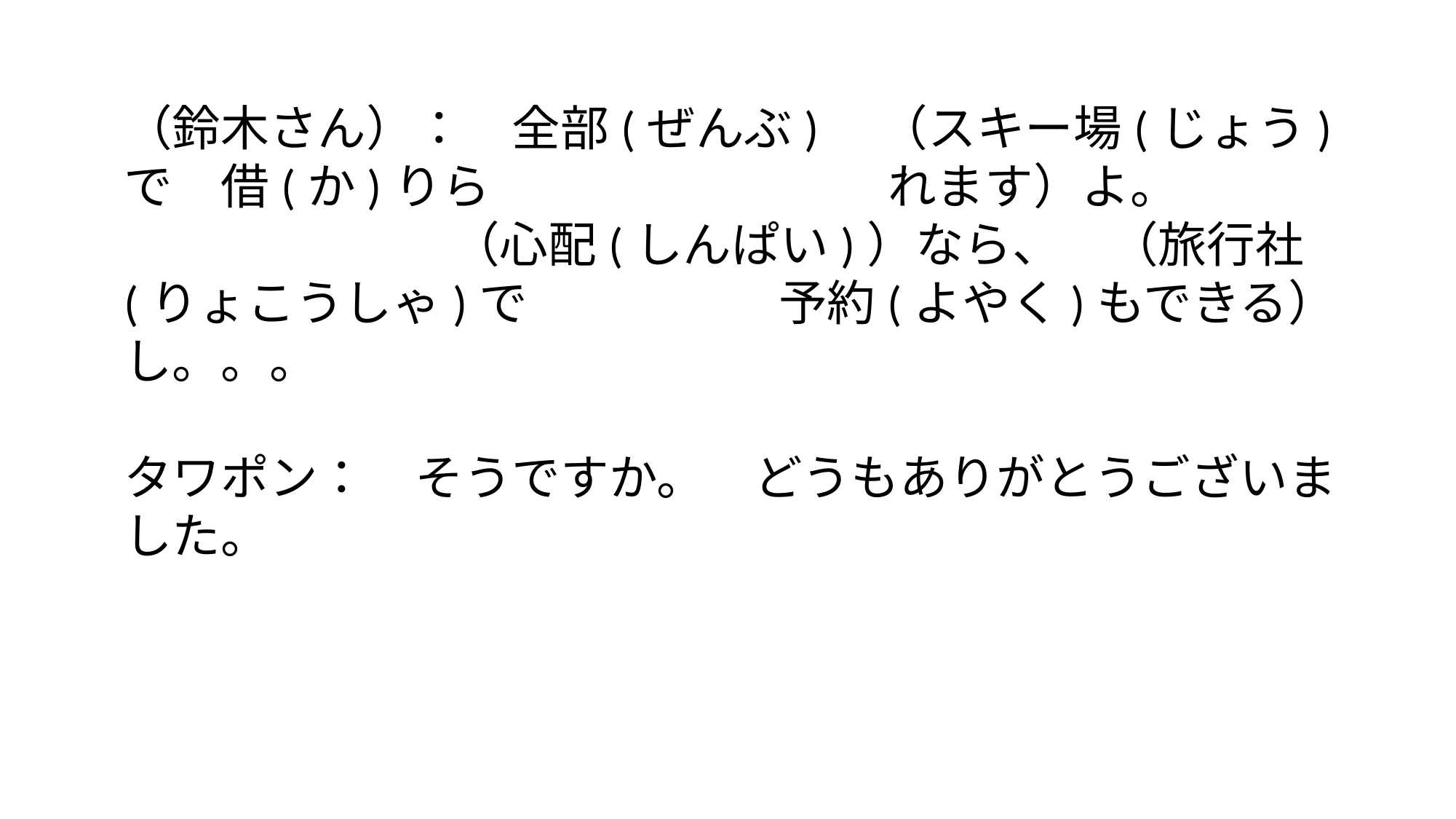

（鈴木さん）：　全部(ぜんぶ)　（スキー場(じょう)で　借(か)りら				れます）よ。
　　　		（心配(しんぱい)）なら、　（旅行社(りょこうしゃ)で　		予約(よやく)もできる）し。。。

タワポン：　そうですか。　どうもありがとうございました。